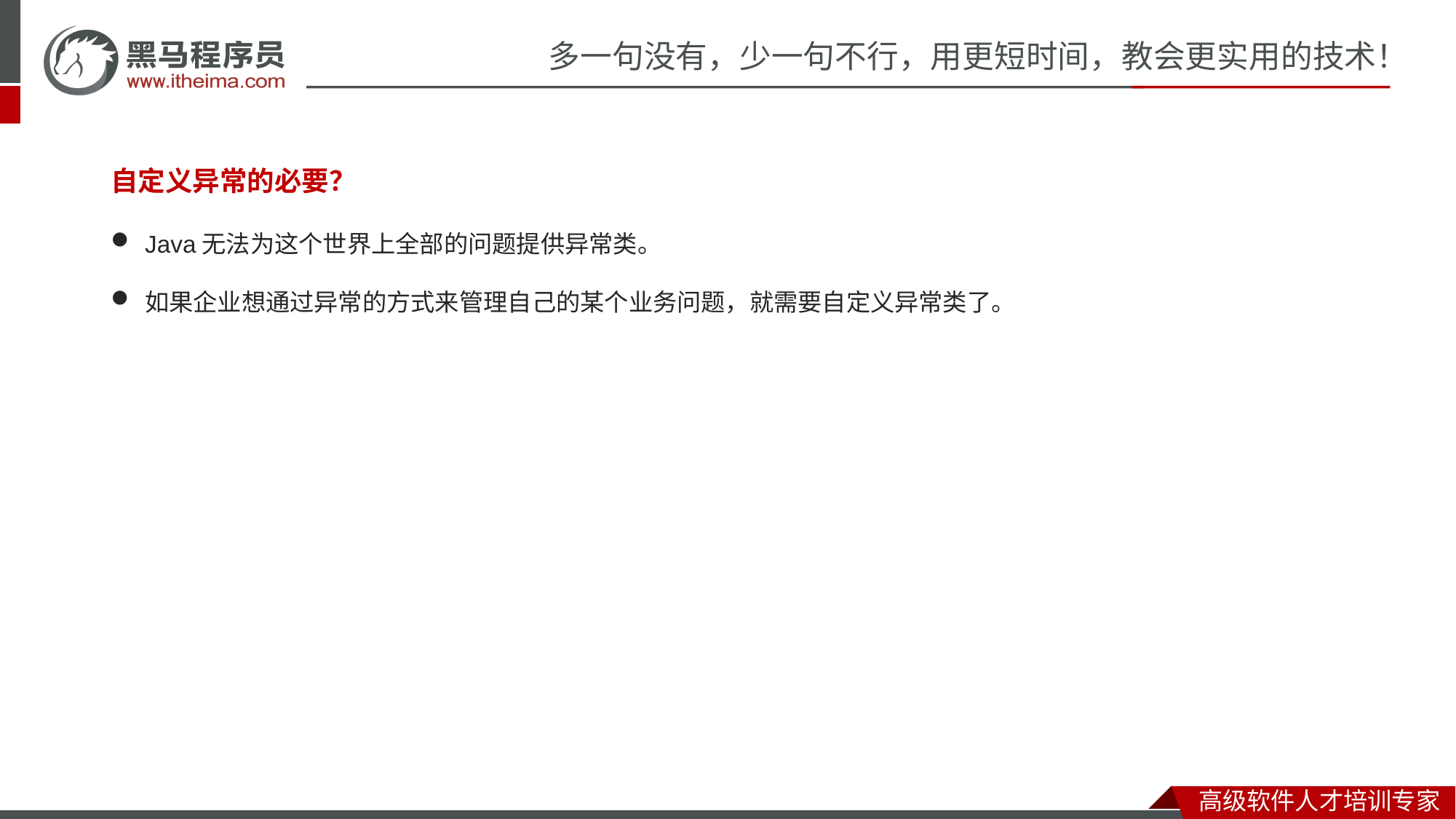

自定义异常的必要？
Java无法为这个世界上全部的问题提供异常类。
如果企业想通过异常的方式来管理自己的某个业务问题，就需要自定义异常类了。